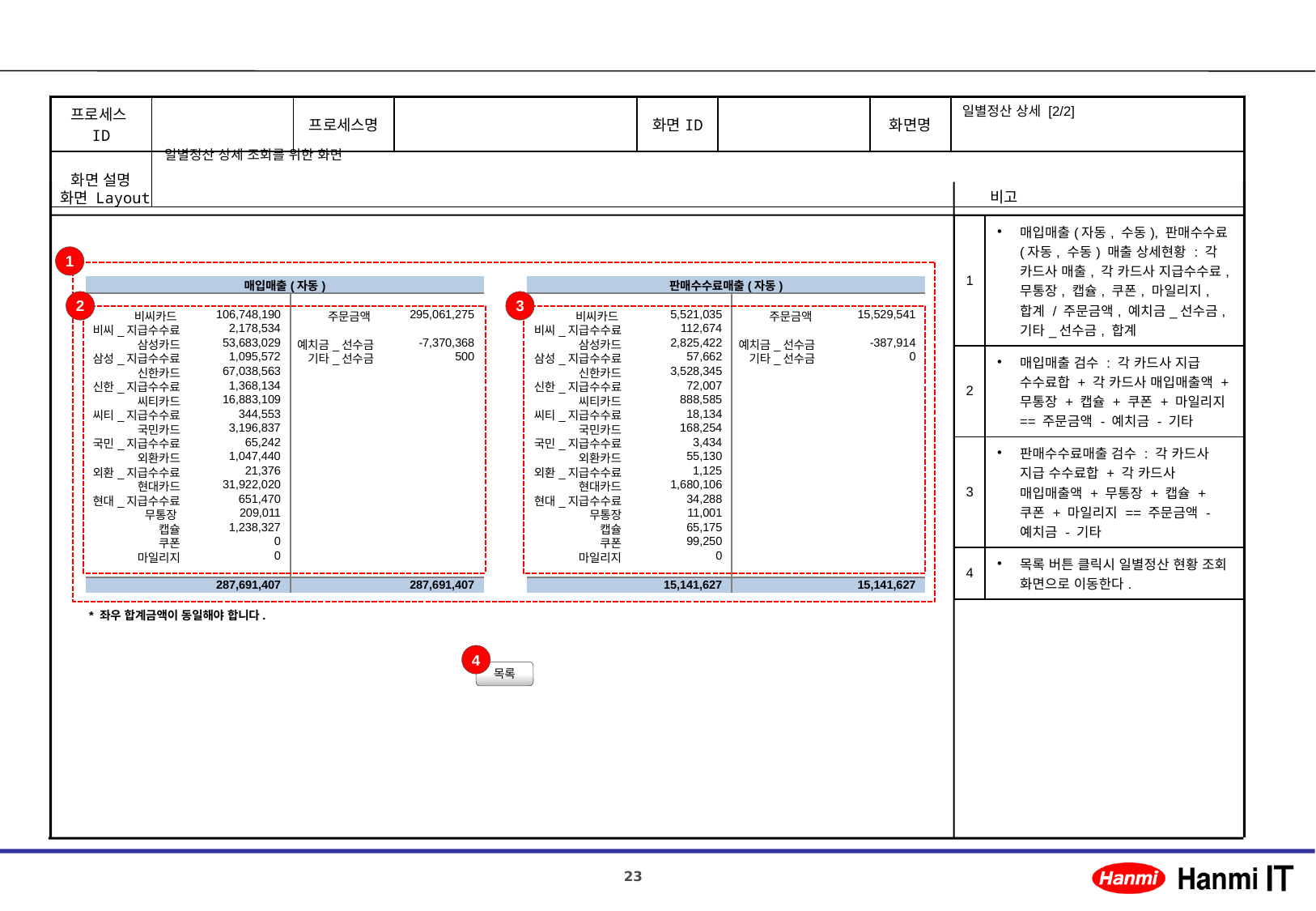

일별정산 상세 [2/2]
일별정산 상세 조회를 위한 화면
| 1 | 매입매출(자동, 수동), 판매수수료(자동, 수동) 매출 상세현황 : 각 카드사 매출, 각 카드사 지급수수료, 무통장, 캡슐, 쿠폰, 마일리지, 합계 / 주문금액, 예치금\_선수금, 기타\_선수금, 합계 |
| --- | --- |
| 2 | 매입매출 검수 : 각 카드사 지급 수수료합 + 각 카드사 매입매출액 + 무통장 + 캡슐 + 쿠폰 + 마일리지 == 주문금액 - 예치금 - 기타 |
| 3 | 판매수수료매출 검수 : 각 카드사 지급 수수료합 + 각 카드사 매입매출액 + 무통장 + 캡슐 + 쿠폰 + 마일리지 == 주문금액 - 예치금 - 기타 |
| 4 | 목록 버튼 클릭시 일별정산 현황 조회 화면으로 이동한다. |
1

| 매입매출(자동) |  |  |  |
| --- | --- | --- | --- |
|  |  |  |  |
| 비씨카드 | 106,748,190 | 주문금액 | 295,061,275 |
| 비씨\_지급수수료 | 2,178,534 |  |  |
| 삼성카드 | 53,683,029 | 예치금\_선수금 | -7,370,368 |
| 삼성\_지급수수료 | 1,095,572 | 기타\_선수금 | 500 |
| 신한카드 | 67,038,563 |  |  |
| 신한\_지급수수료 | 1,368,134 |  |  |
| 씨티카드 | 16,883,109 |  |  |
| 씨티\_지급수수료 | 344,553 |  |  |
| 국민카드 | 3,196,837 |  |  |
| 국민\_지급수수료 | 65,242 |  |  |
| 외환카드 | 1,047,440 |  |  |
| 외환\_지급수수료 | 21,376 |  |  |
| 현대카드 | 31,922,020 |  |  |
| 현대\_지급수수료 | 651,470 |  |  |
| 무통장 | 209,011 |  |  |
| 캡슐 | 1,238,327 |  |  |
| 쿠폰 | 0 |  |  |
| 마일리지 | 0 |  |  |
|  |  |  |  |
|  | 287,691,407 |  | 287,691,407 |
| 판매수수료매출(자동) |  |  |  |
| --- | --- | --- | --- |
|  |  |  |  |
| 비씨카드 | 5,521,035 | 주문금액 | 15,529,541 |
| 비씨\_지급수수료 | 112,674 |  |  |
| 삼성카드 | 2,825,422 | 예치금\_선수금 | -387,914 |
| 삼성\_지급수수료 | 57,662 | 기타\_선수금 | 0 |
| 신한카드 | 3,528,345 |  |  |
| 신한\_지급수수료 | 72,007 |  |  |
| 씨티카드 | 888,585 |  |  |
| 씨티\_지급수수료 | 18,134 |  |  |
| 국민카드 | 168,254 |  |  |
| 국민\_지급수수료 | 3,434 |  |  |
| 외환카드 | 55,130 |  |  |
| 외환\_지급수수료 | 1,125 |  |  |
| 현대카드 | 1,680,106 |  |  |
| 현대\_지급수수료 | 34,288 |  |  |
| 무통장 | 11,001 |  |  |
| 캡슐 | 65,175 |  |  |
| 쿠폰 | 99,250 |  |  |
| 마일리지 | 0 |  |  |
|  |  |  |  |
|  | 15,141,627 |  | 15,141,627 |
2
3

* 좌우 합계금액이 동일해야 합니다.
4
목록